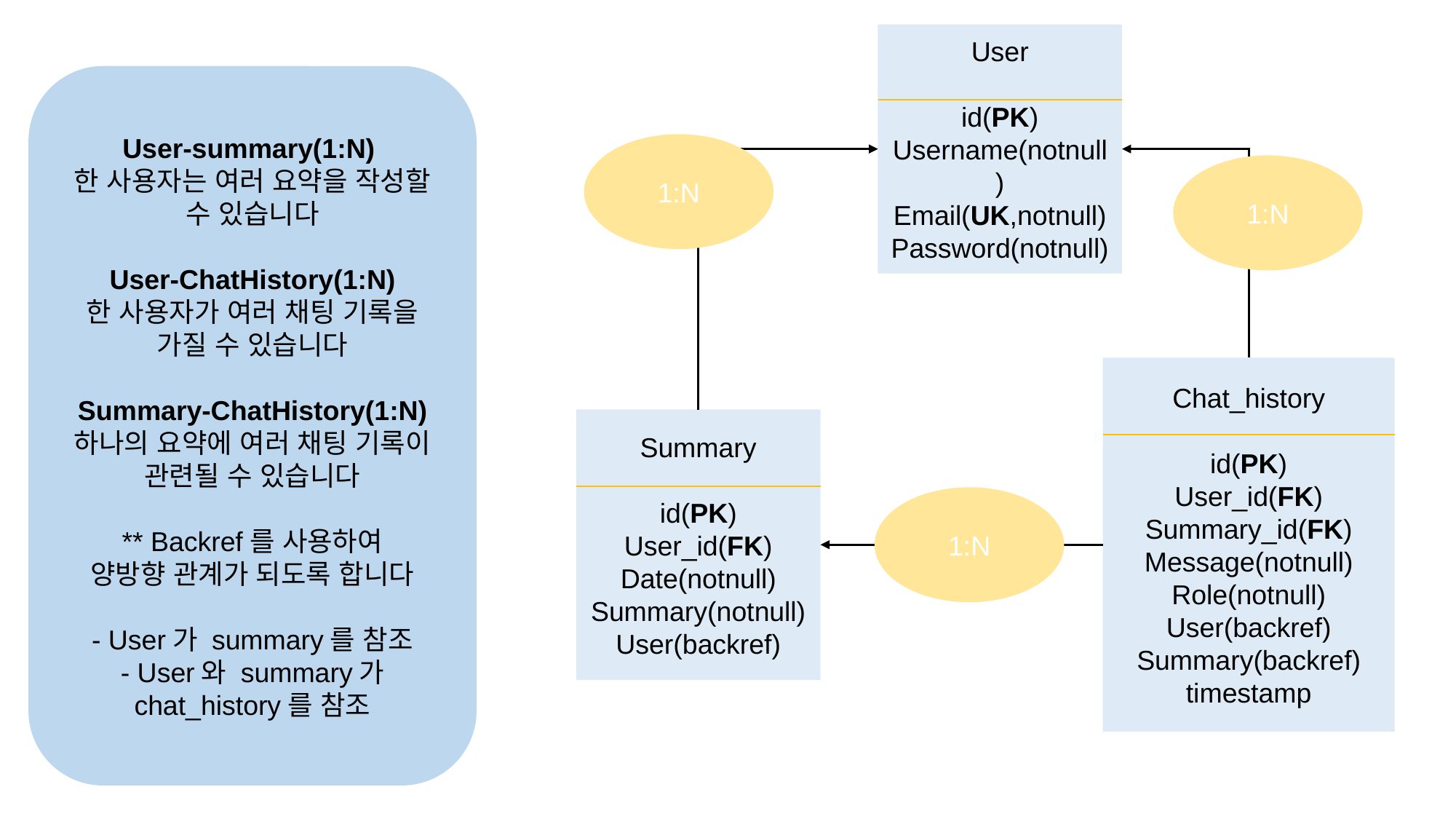

User

id(PK)
Username(notnull)
Email(UK,notnull)
Password(notnull)
User-summary(1:N)
한 사용자는 여러 요약을 작성할 수 있습니다

User-ChatHistory(1:N)
한 사용자가 여러 채팅 기록을 가질 수 있습니다

Summary-ChatHistory(1:N)
하나의 요약에 여러 채팅 기록이 관련될 수 있습니다

** Backref를 사용하여
양방향 관계가 되도록 합니다

- User가 summary를 참조
- User와 summary가 chat_history를 참조
1:N
1:N
Chat_history

id(PK)
User_id(FK)
Summary_id(FK)
Message(notnull)
Role(notnull)
User(backref)
Summary(backref)
timestamp
Summary

id(PK)
User_id(FK)
Date(notnull)
Summary(notnull)
User(backref)
1:N